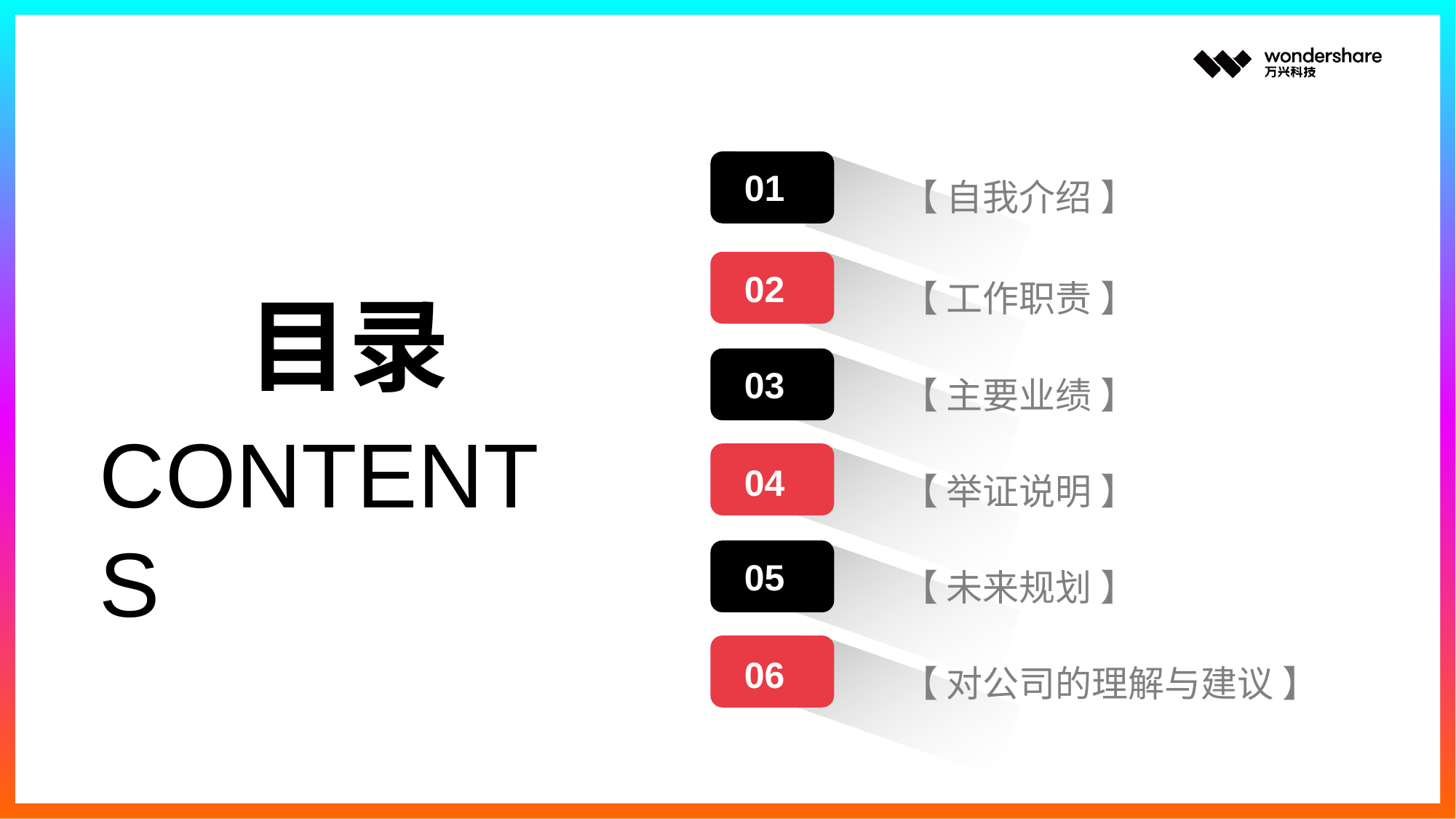

01
【 自我介绍 】

02
【 工作职责 】

目录
03
【 主要业绩 】

CONTENTS
04
【 举证说明 】

05
【 未来规划 】

06
【 对公司的理解与建议 】